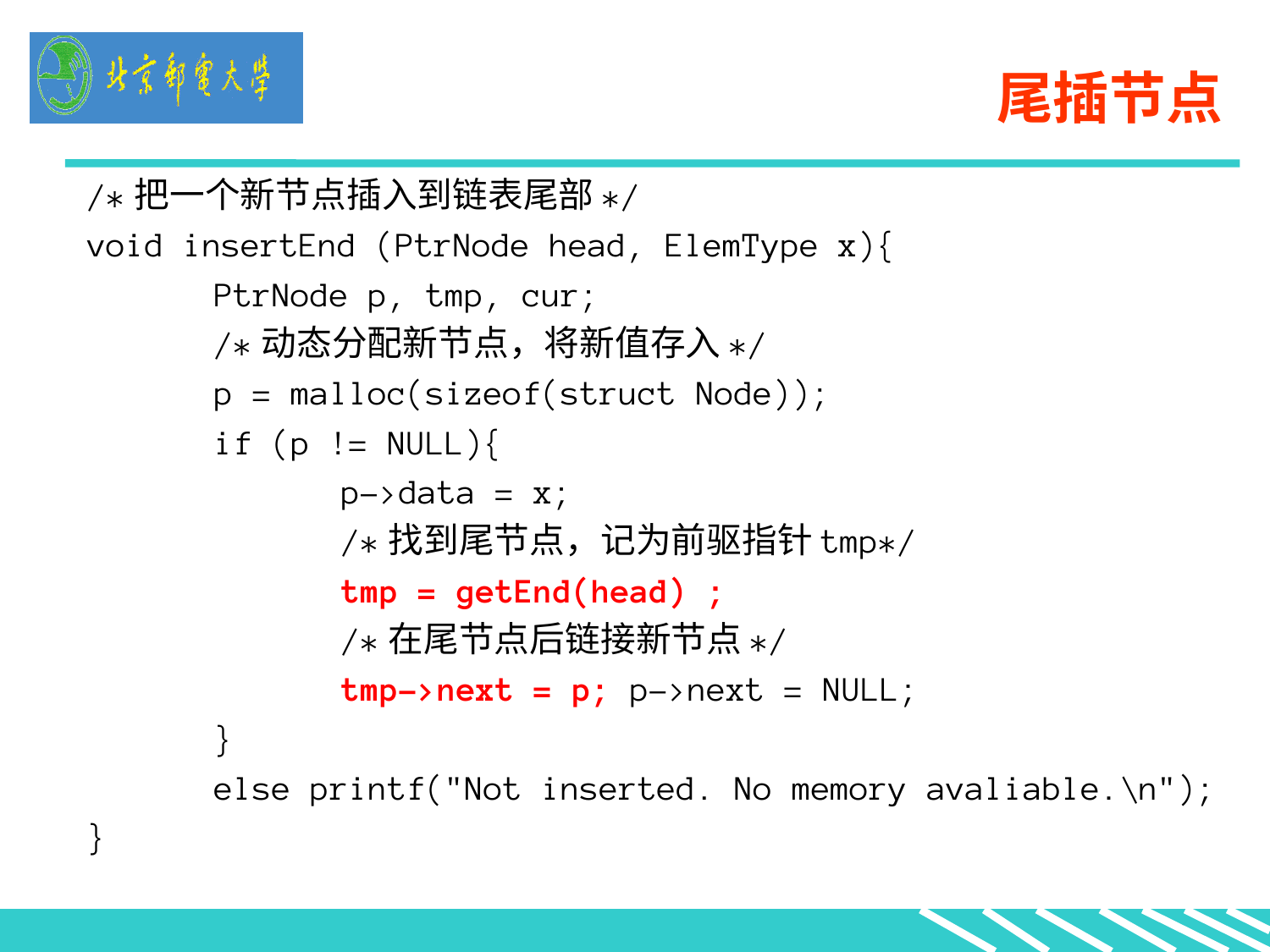

尾插节点
/*把一个新节点插入到链表尾部*/
void insertEnd (PtrNode head, ElemType x){
	PtrNode p, tmp, cur;
	/*动态分配新节点，将新值存入*/
	p = malloc(sizeof(struct Node));
	if (p != NULL){
		p->data = x;
		/*找到尾节点，记为前驱指针tmp*/
		tmp = getEnd(head) ;
		/*在尾节点后链接新节点*/
		tmp->next = p; p->next = NULL;
	}
	else printf("Not inserted. No memory avaliable.\n");
}